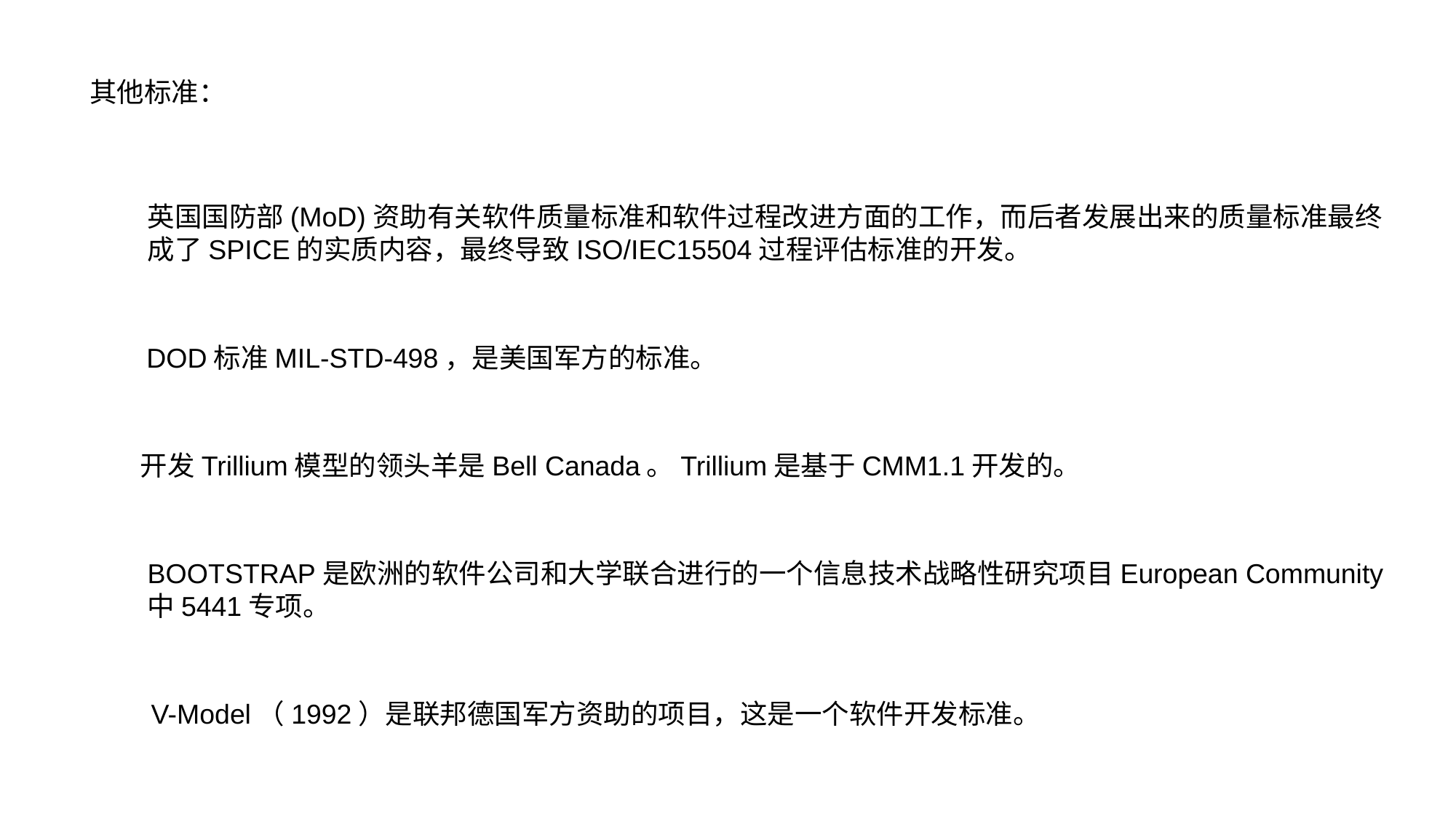

其他标准：
英国国防部(MoD)资助有关软件质量标准和软件过程改进方面的工作，而后者发展出来的质量标准最终成了SPICE的实质内容，最终导致ISO/IEC15504过程评估标准的开发。
DOD标准MIL-STD-498，是美国军方的标准。
开发Trillium模型的领头羊是Bell Canada。Trillium是基于CMM1.1开发的。
BOOTSTRAP是欧洲的软件公司和大学联合进行的一个信息技术战略性研究项目European Community中5441专项。
V-Model（1992）是联邦德国军方资助的项目，这是一个软件开发标准。